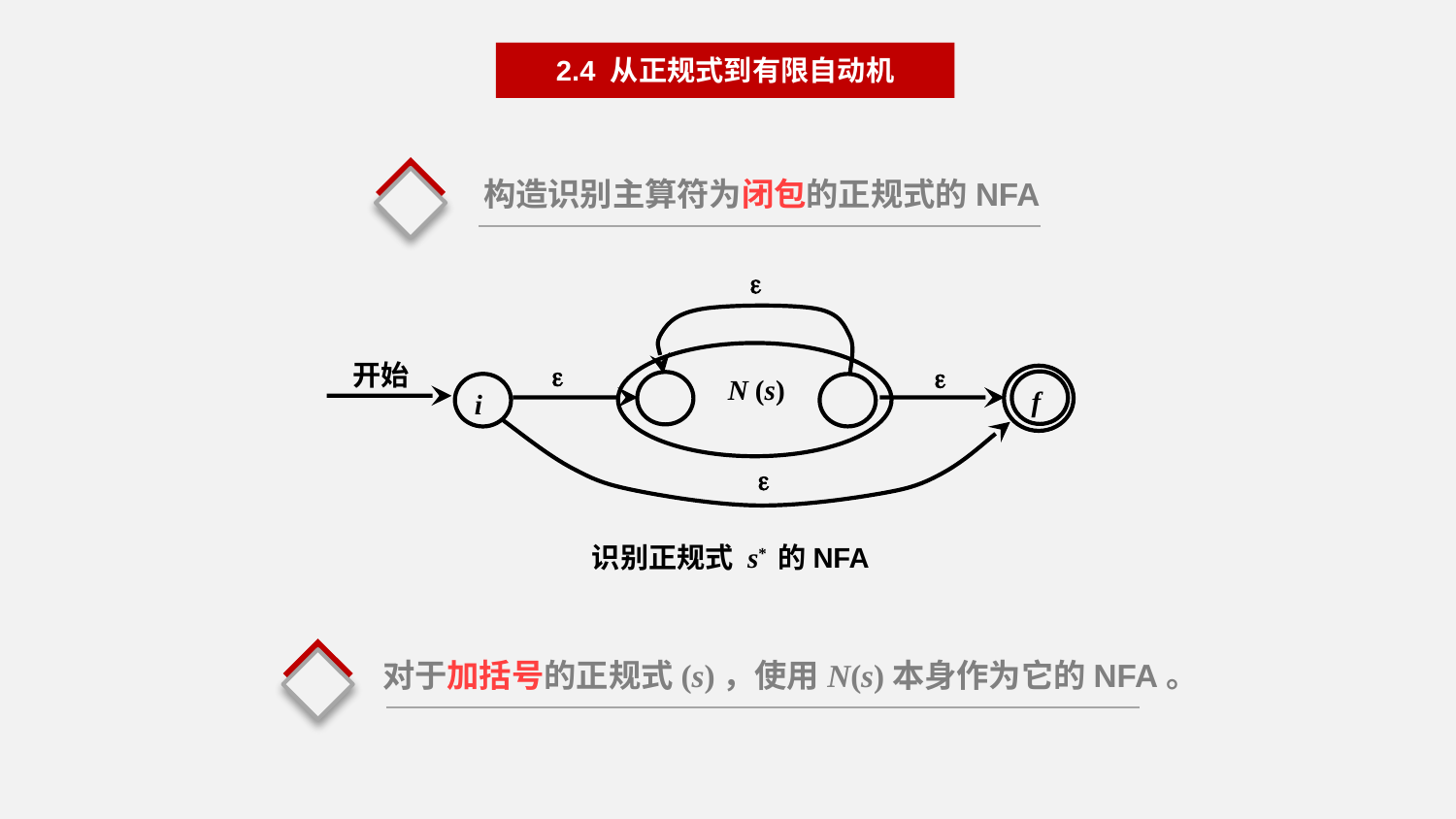

2.4 从正规式到有限自动机

构造识别主算符为闭包的正规式的NFA
ε

开始
ε
ε

f
N (s)

i

ε
识别正规式 s* 的NFA

对于加括号的正规式(s)，使用N(s)本身作为它的NFA。